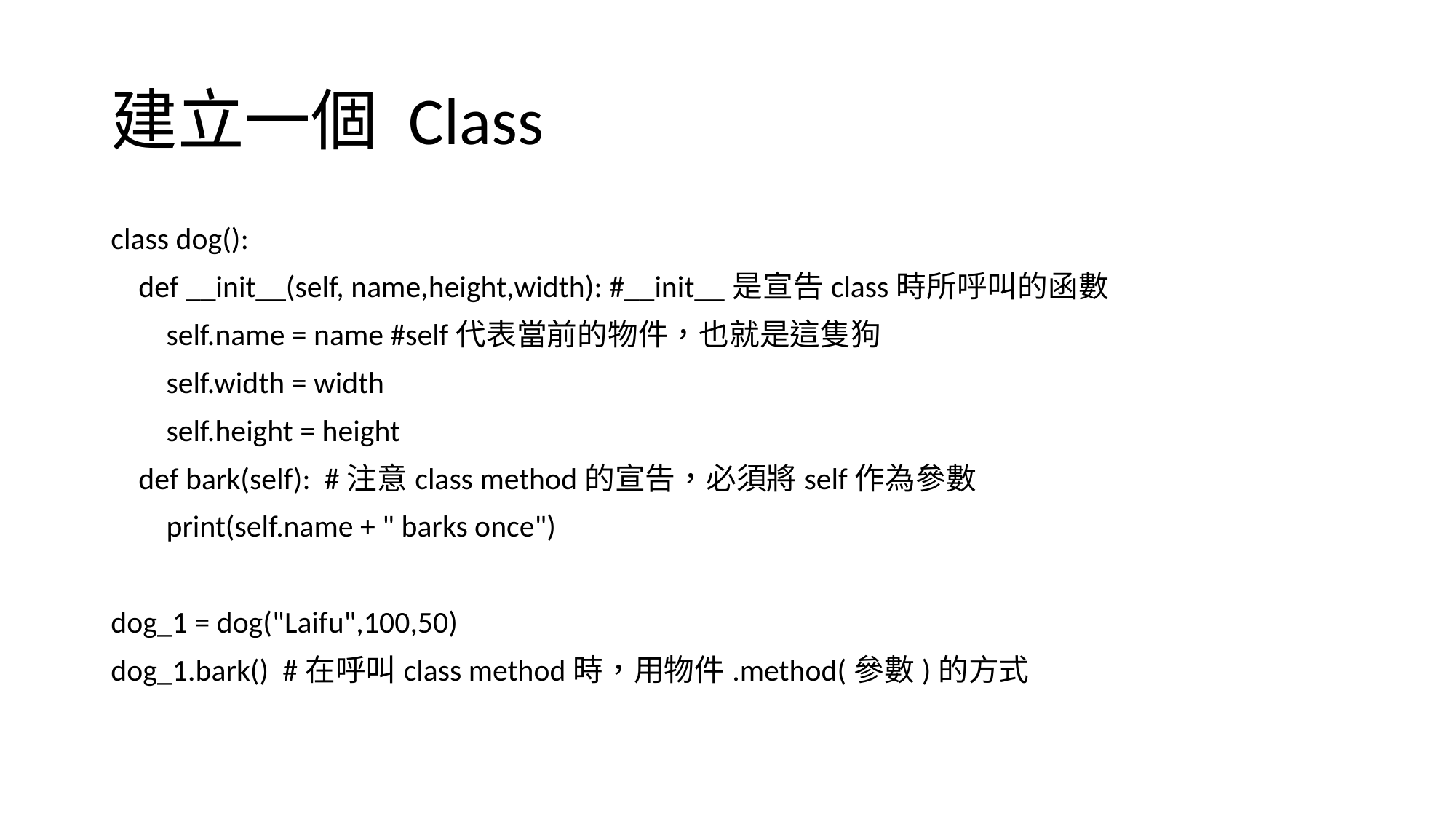

# 建立一個 Class
class dog():
    def __init__(self, name,height,width): #__init__是宣告class時所呼叫的函數
        self.name = name #self代表當前的物件，也就是這隻狗
        self.width = width
        self.height = height
    def bark(self):  #注意class method的宣告，必須將self作為參數
        print(self.name + " barks once")

dog_1 = dog("Laifu",100,50)
dog_1.bark()  #在呼叫class method時，用物件.method(參數)的方式